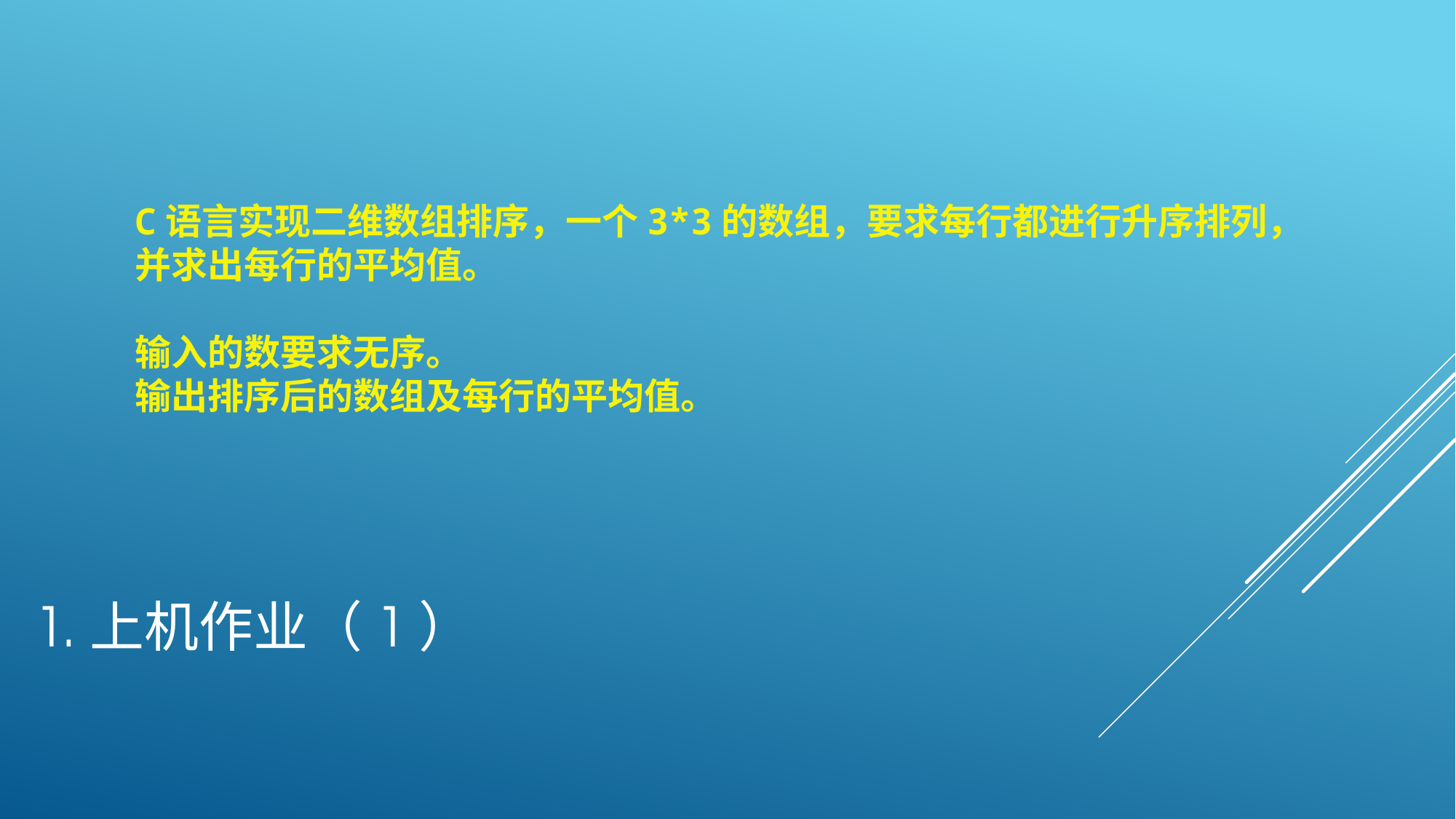

# c语言实现二维数组排序，一个3*3的数组，要求每行都进行升序排列，并求出每行的平均值。 输入的数要求无序。 输出排序后的数组及每行的平均值。
1.上机作业（1）